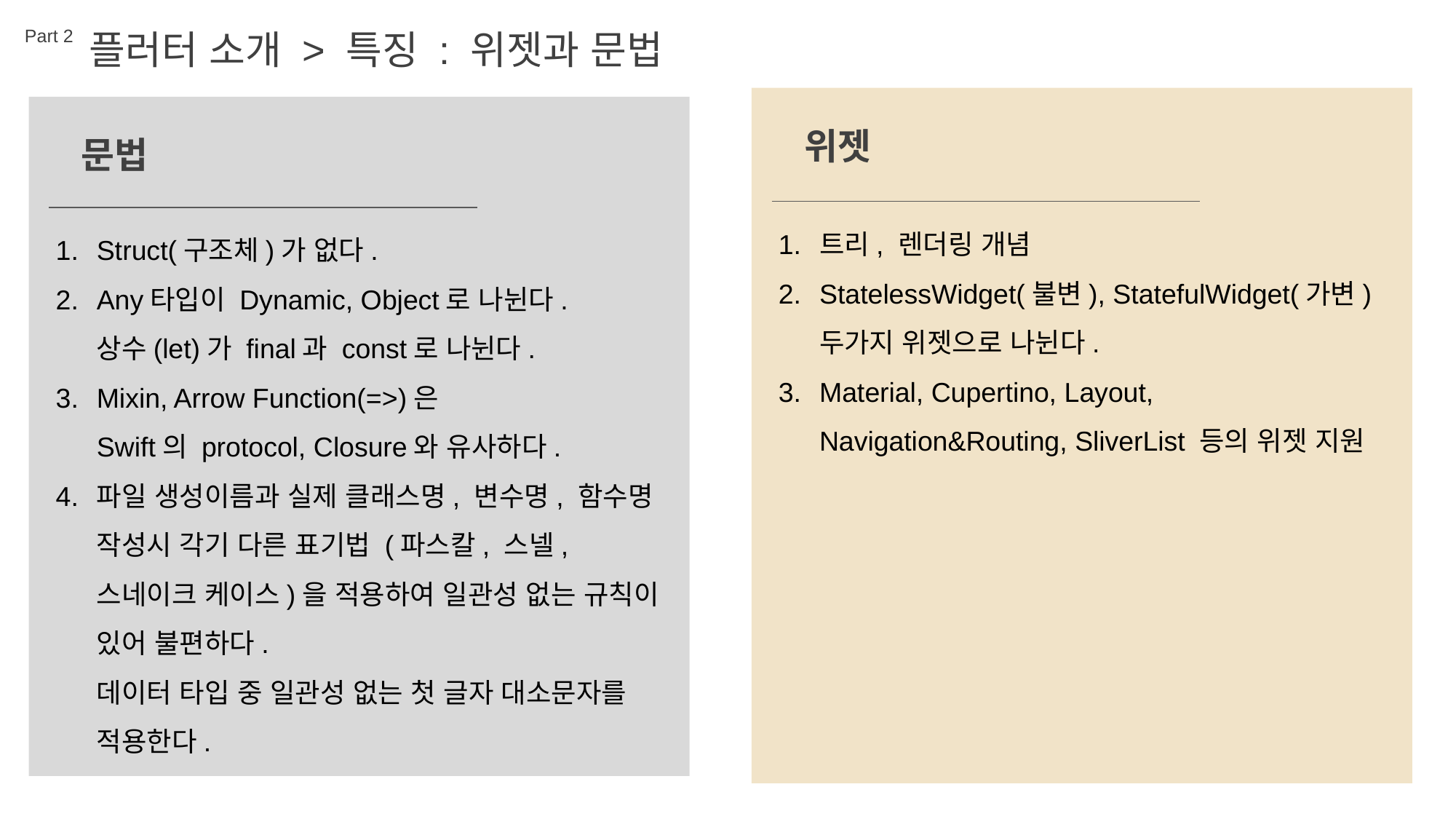

Part 2
플러터 소개 > 특징 : 위젯과 문법

위젯
트리, 렌더링 개념
StatelessWidget(불변), StatefulWidget(가변) 두가지 위젯으로 나뉜다.
Material, Cupertino, Layout, Navigation&Routing, SliverList 등의 위젯 지원

문법
Struct(구조체)가 없다.
Any타입이 Dynamic, Object로 나뉜다.
상수(let)가 final과 const로 나뉜다.
Mixin, Arrow Function(=>)은
Swift의 protocol, Closure와 유사하다.
파일 생성이름과 실제 클래스명, 변수명, 함수명 작성시 각기 다른 표기법 (파스칼, 스넬, 스네이크 케이스)을 적용하여 일관성 없는 규칙이 있어 불편하다.
데이터 타입 중 일관성 없는 첫 글자 대소문자를 적용한다.